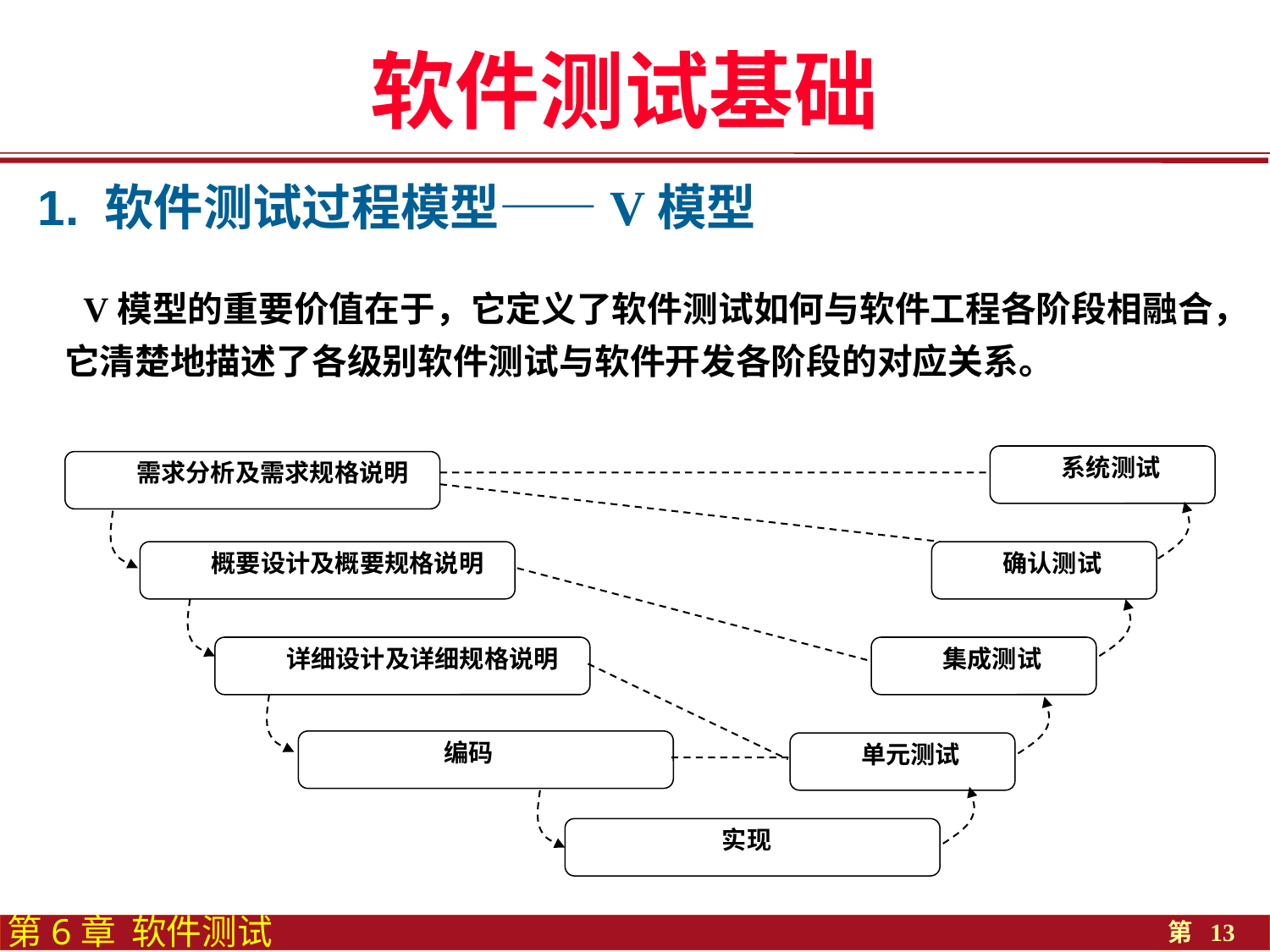

软件测试基础
# 1. 软件测试过程模型——V模型
      V模型的重要价值在于，它定义了软件测试如何与软件工程各阶段相融合，它清楚地描述了各级别软件测试与软件开发各阶段的对应关系。
系统测试
需求分析及需求规格说明

概要设计及概要规格说明
确认测试

详细设计及详细规格说明
集成测试

            编码
单元测试

              实现